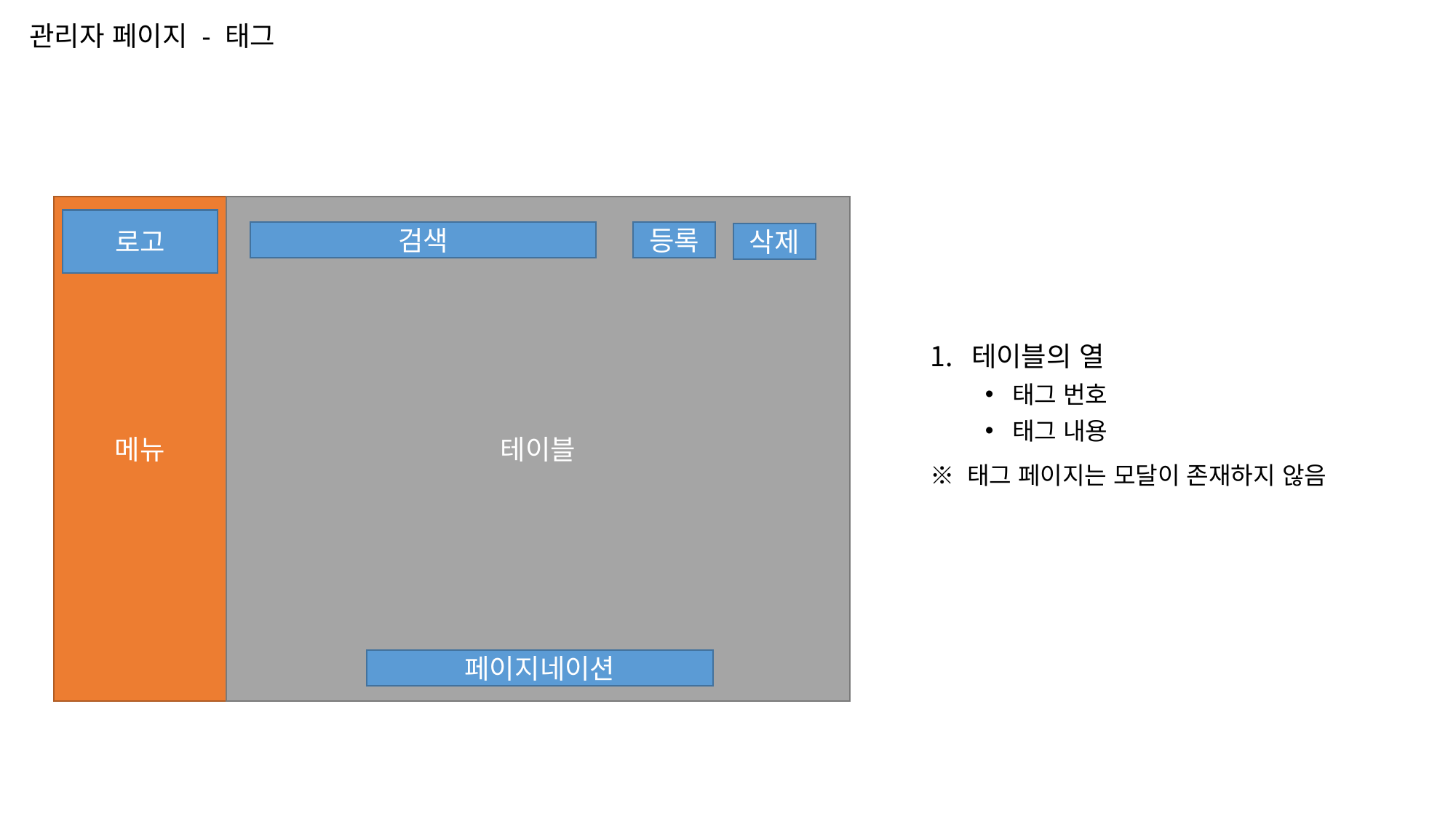

# 관리자 페이지 - 태그
테이블의 열
태그 번호
태그 내용
※ 태그 페이지는 모달이 존재하지 않음
메뉴
테이블
로고
검색
등록
삭제
페이지네이션